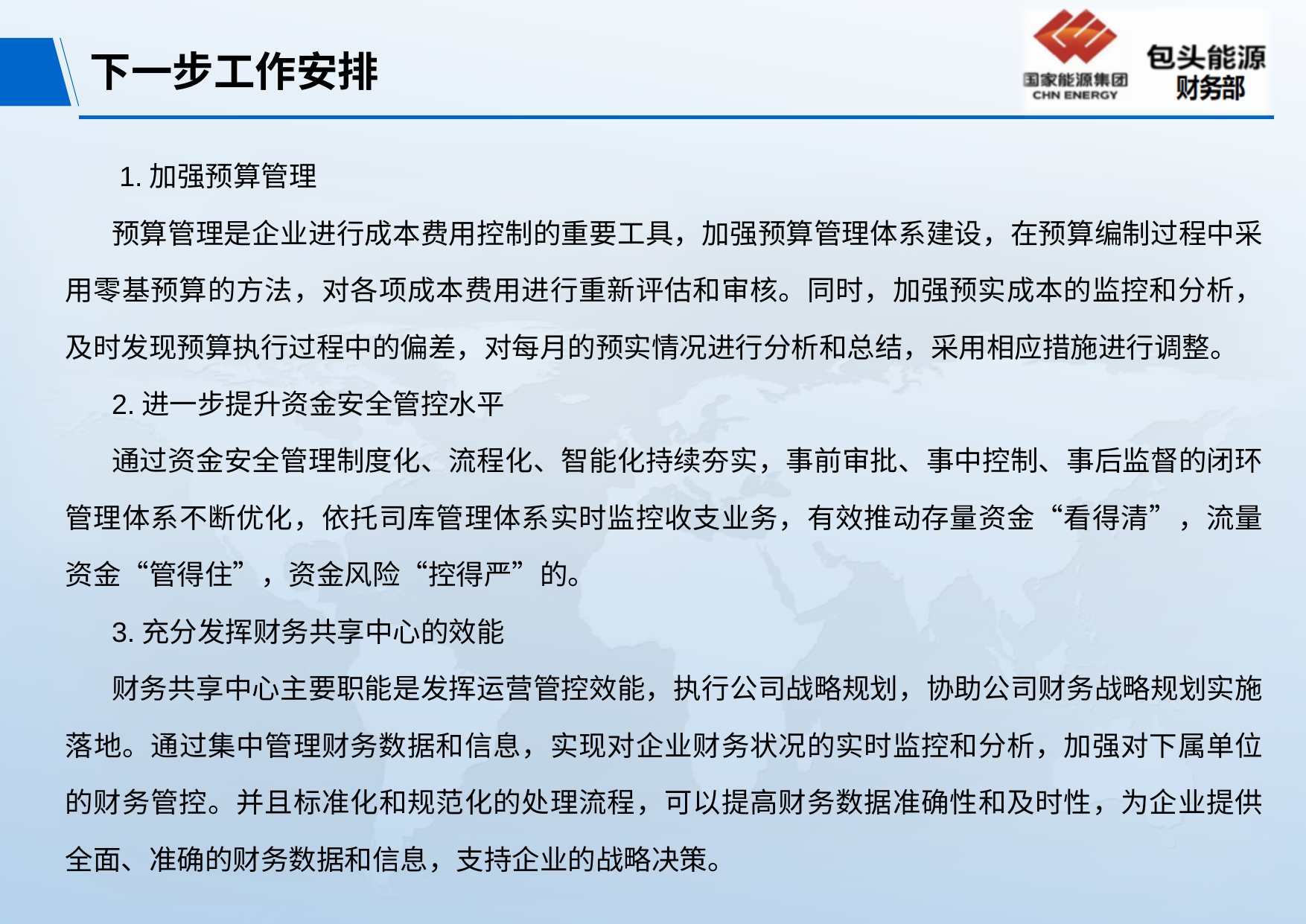

# 下一步工作安排
 1.加强预算管理
预算管理是企业进行成本费用控制的重要工具，加强预算管理体系建设，在预算编制过程中采用零基预算的方法，对各项成本费用进行重新评估和审核。同时，加强预实成本的监控和分析，及时发现预算执行过程中的偏差，对每月的预实情况进行分析和总结，采用相应措施进行调整。
2.进一步提升资金安全管控水平
通过资金安全管理制度化、流程化、智能化持续夯实，事前审批、事中控制、事后监督的闭环管理体系不断优化，依托司库管理体系实时监控收支业务，有效推动存量资金“看得清”，流量资金“管得住”，资金风险“控得严”的。
3.充分发挥财务共享中心的效能
财务共享中心主要职能是发挥运营管控效能，执行公司战略规划，协助公司财务战略规划实施落地。通过集中管理财务数据和信息，实现对企业财务状况的实时监控和分析，加强对下属单位的财务管控。并且标准化和规范化的处理流程，可以提高财务数据准确性和及时性，为企业提供全面、准确的财务数据和信息，支持企业的战略决策。
37